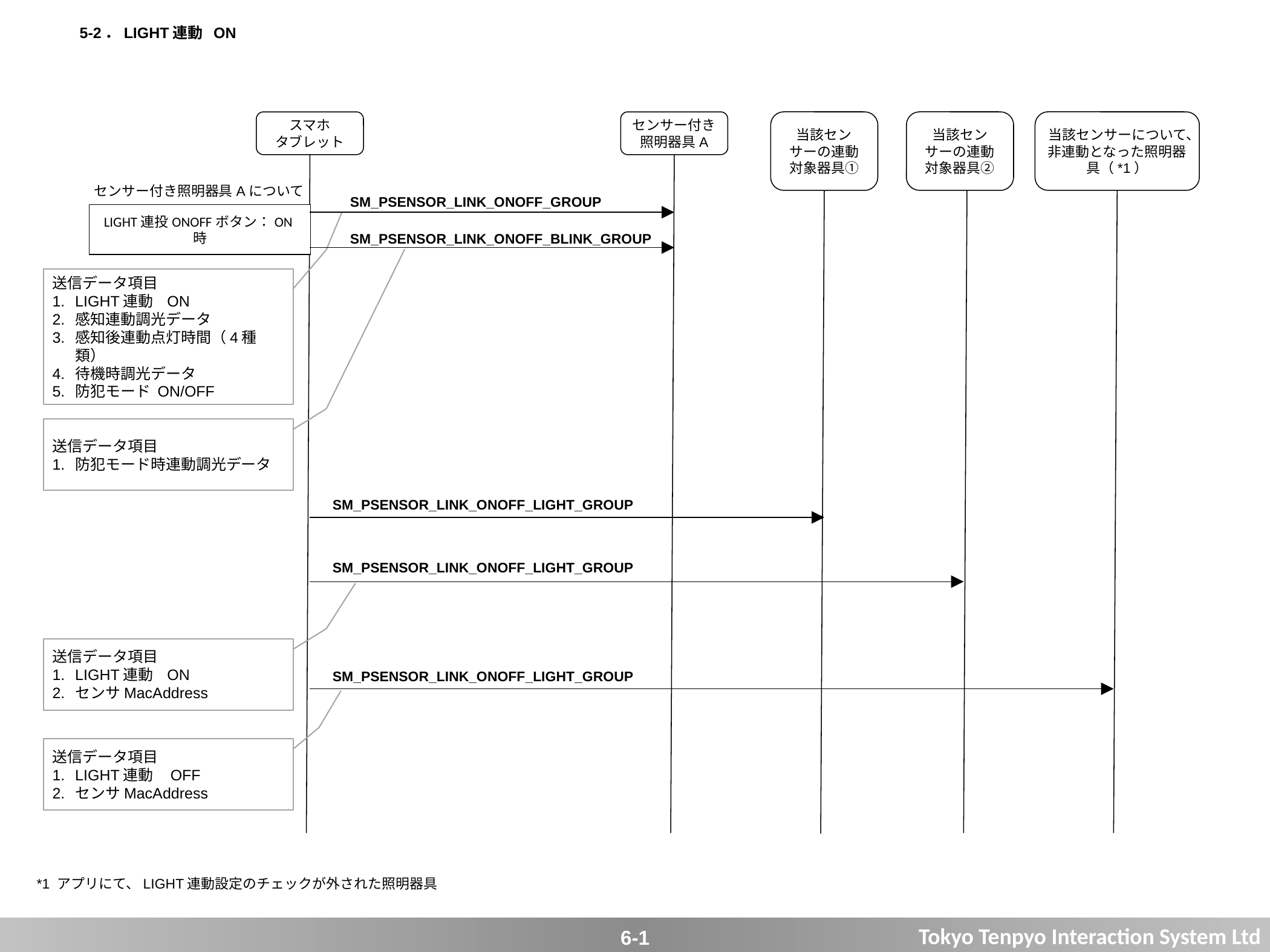

5-2．LIGHT連動  ON
スマホ
タブレット
センサー付き
照明器具A
当該センサーの連動対象器具①
当該センサーの連動対象器具②
当該センサーについて、非連動となった照明器具（*1）
センサー付き照明器具Aについて
SM_PSENSOR_LINK_ONOFF_GROUP
LIGHT連投ONOFFボタン：ON時
SM_PSENSOR_LINK_ONOFF_BLINK_GROUP
送信データ項目
LIGHT連動   ON
感知連動調光データ
感知後連動点灯時間（4種類）
待機時調光データ
防犯モード ON/OFF
送信データ項目
防犯モード時連動調光データ
SM_PSENSOR_LINK_ONOFF_LIGHT_GROUP
SM_PSENSOR_LINK_ONOFF_LIGHT_GROUP
送信データ項目
LIGHT連動   ON
センサMacAddress
SM_PSENSOR_LINK_ONOFF_LIGHT_GROUP
送信データ項目
LIGHT連動    OFF
センサMacAddress
*1 アプリにて、LIGHT連動設定のチェックが外された照明器具
6-1